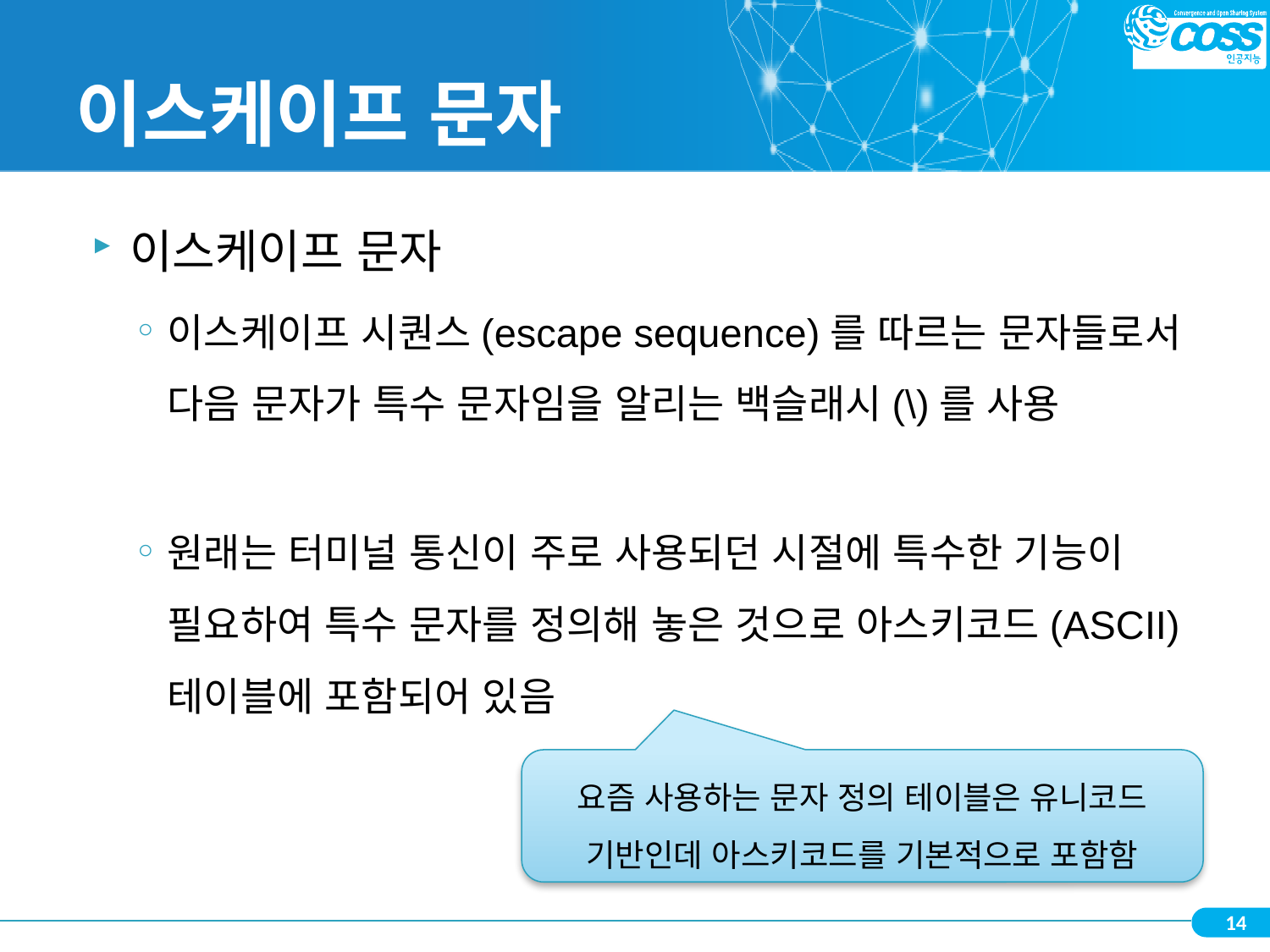

# 이스케이프 문자
이스케이프 문자
이스케이프 시퀀스(escape sequence)를 따르는 문자들로서 다음 문자가 특수 문자임을 알리는 백슬래시(\)를 사용

원래는 터미널 통신이 주로 사용되던 시절에 특수한 기능이 필요하여 특수 문자를 정의해 놓은 것으로 아스키코드(ASCII) 테이블에 포함되어 있음

요즘 사용하는 문자 정의 테이블은 유니코드 기반인데 아스키코드를 기본적으로 포함함